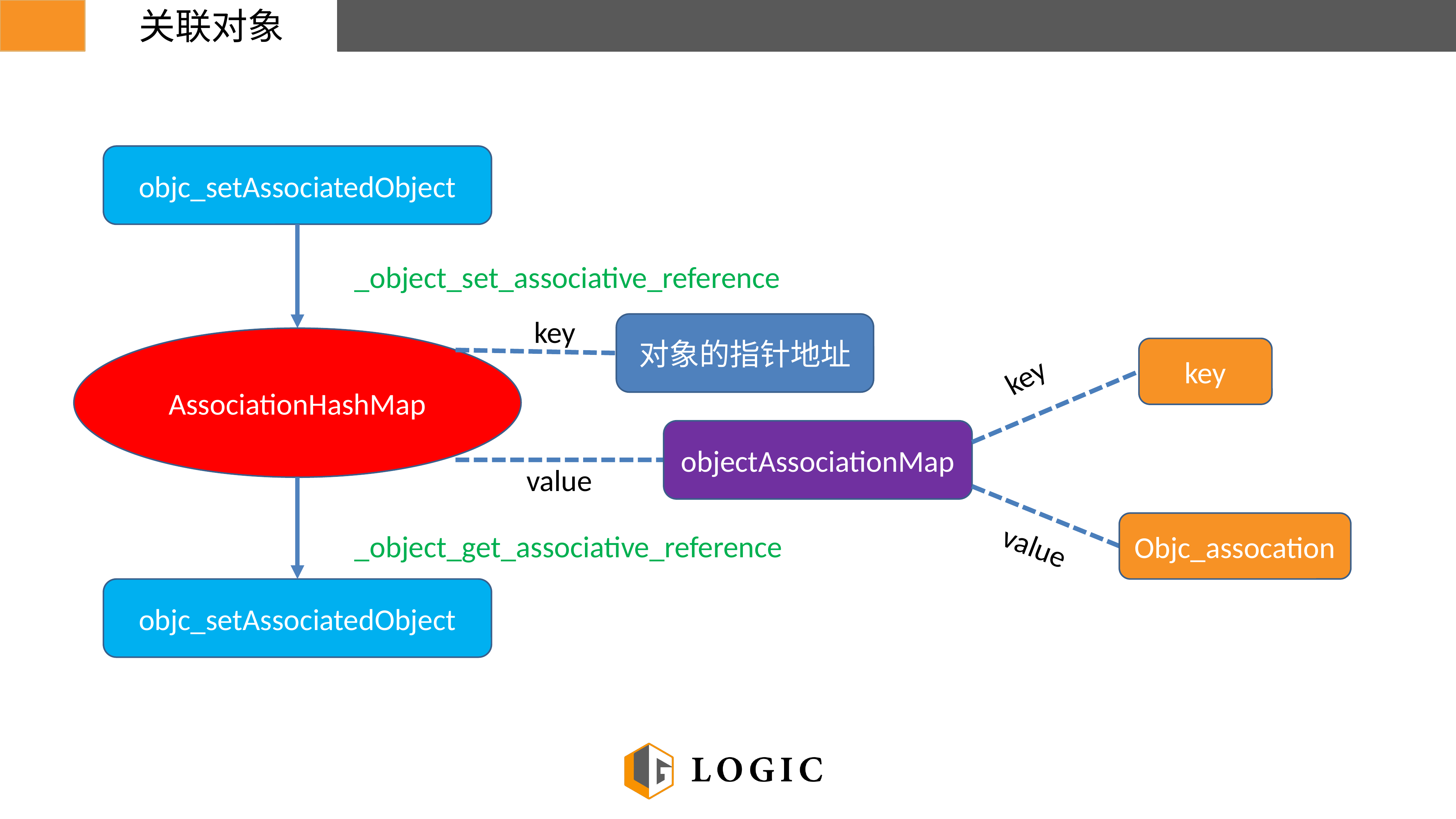

关联对象
objc_setAssociatedObject
_object_set_associative_reference
key
对象的指针地址
AssociationHashMap
key
key
objectAssociationMap
value
Objc_assocation
_object_get_associative_reference
value
objc_setAssociatedObject